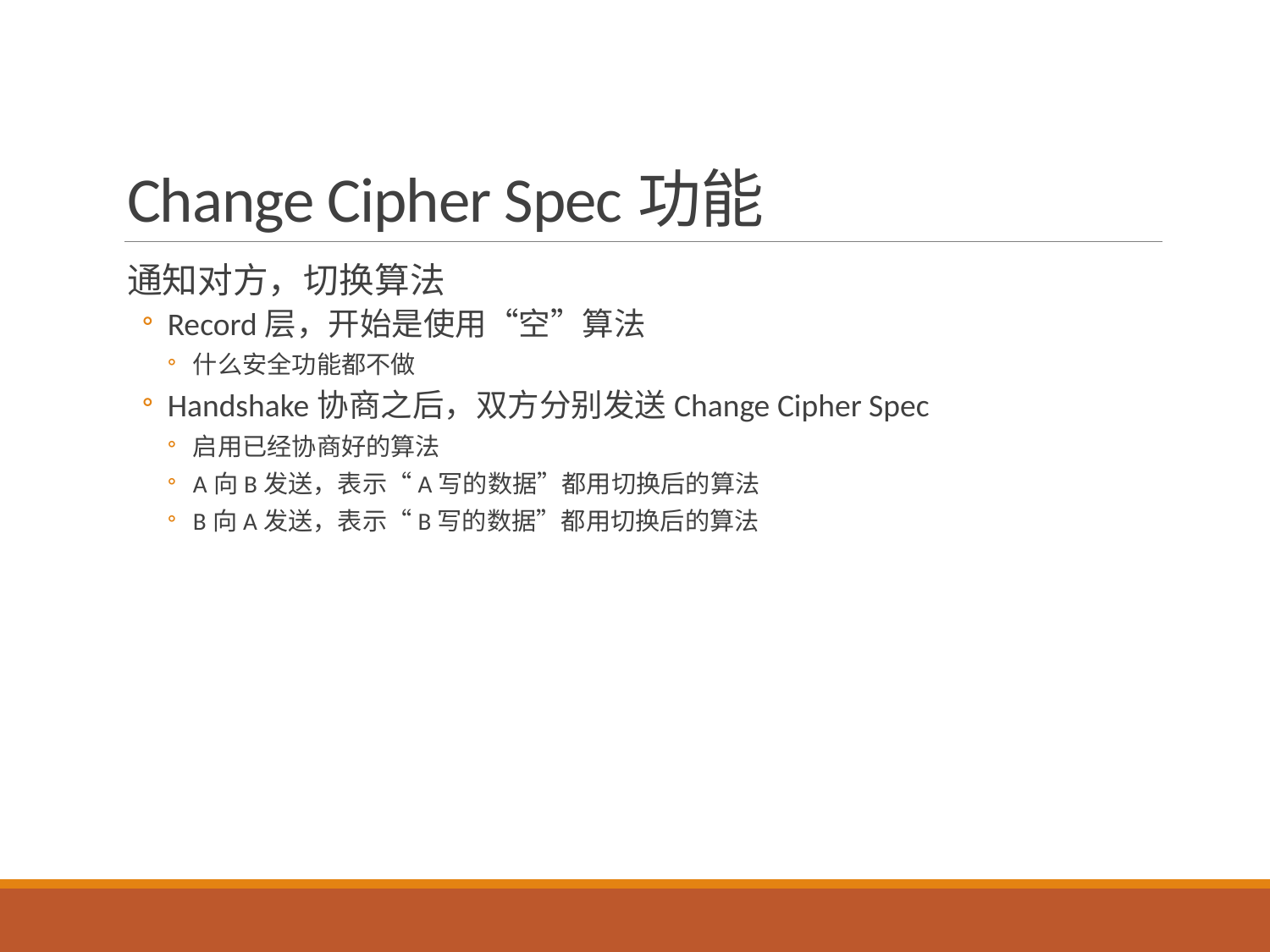

# Change Cipher Spec功能
通知对方，切换算法
Record层，开始是使用“空”算法
什么安全功能都不做
Handshake协商之后，双方分别发送Change Cipher Spec
启用已经协商好的算法
A向B发送，表示“A写的数据”都用切换后的算法
B向A发送，表示“B写的数据”都用切换后的算法
14